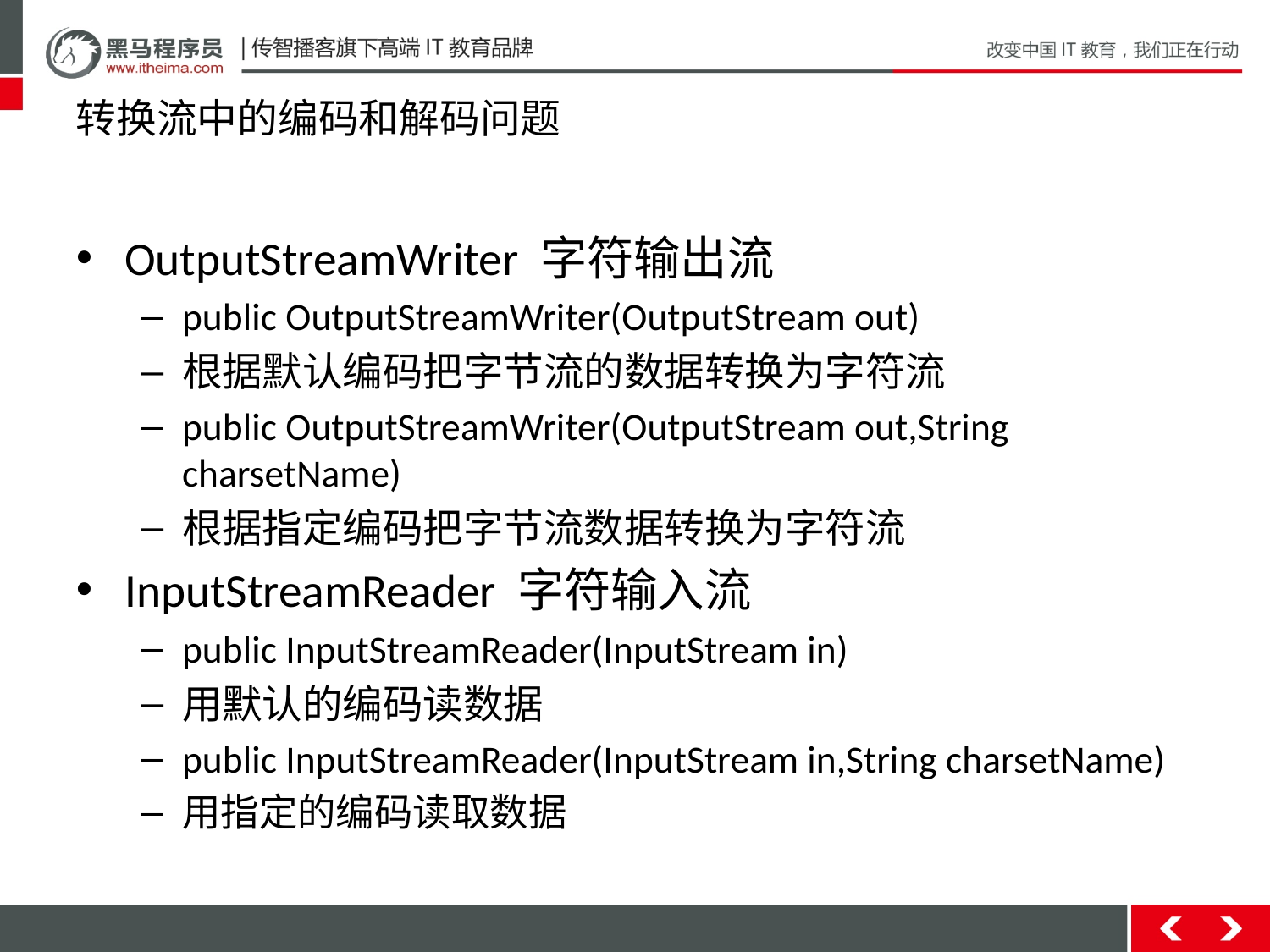

# 转换流中的编码和解码问题
OutputStreamWriter 字符输出流
public OutputStreamWriter(OutputStream out)
根据默认编码把字节流的数据转换为字符流
public OutputStreamWriter(OutputStream out,String charsetName)
根据指定编码把字节流数据转换为字符流
InputStreamReader 字符输入流
public InputStreamReader(InputStream in)
用默认的编码读数据
public InputStreamReader(InputStream in,String charsetName)
用指定的编码读取数据